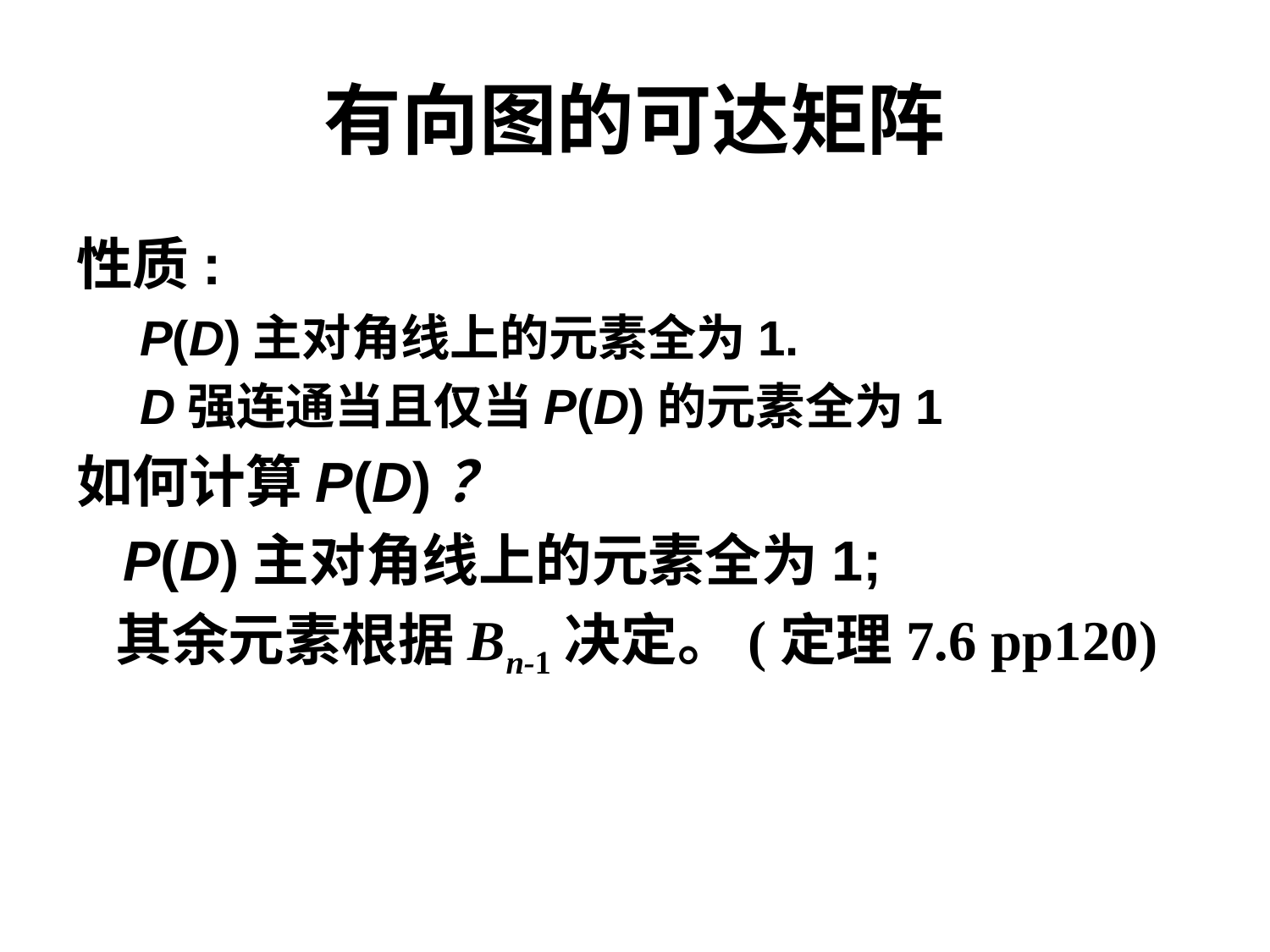

# 有向图的可达矩阵
性质:
P(D)主对角线上的元素全为1.
D强连通当且仅当P(D)的元素全为1
如何计算P(D)？
   P(D)主对角线上的元素全为1;
  其余元素根据Bn-1决定。(定理7.6 pp120)